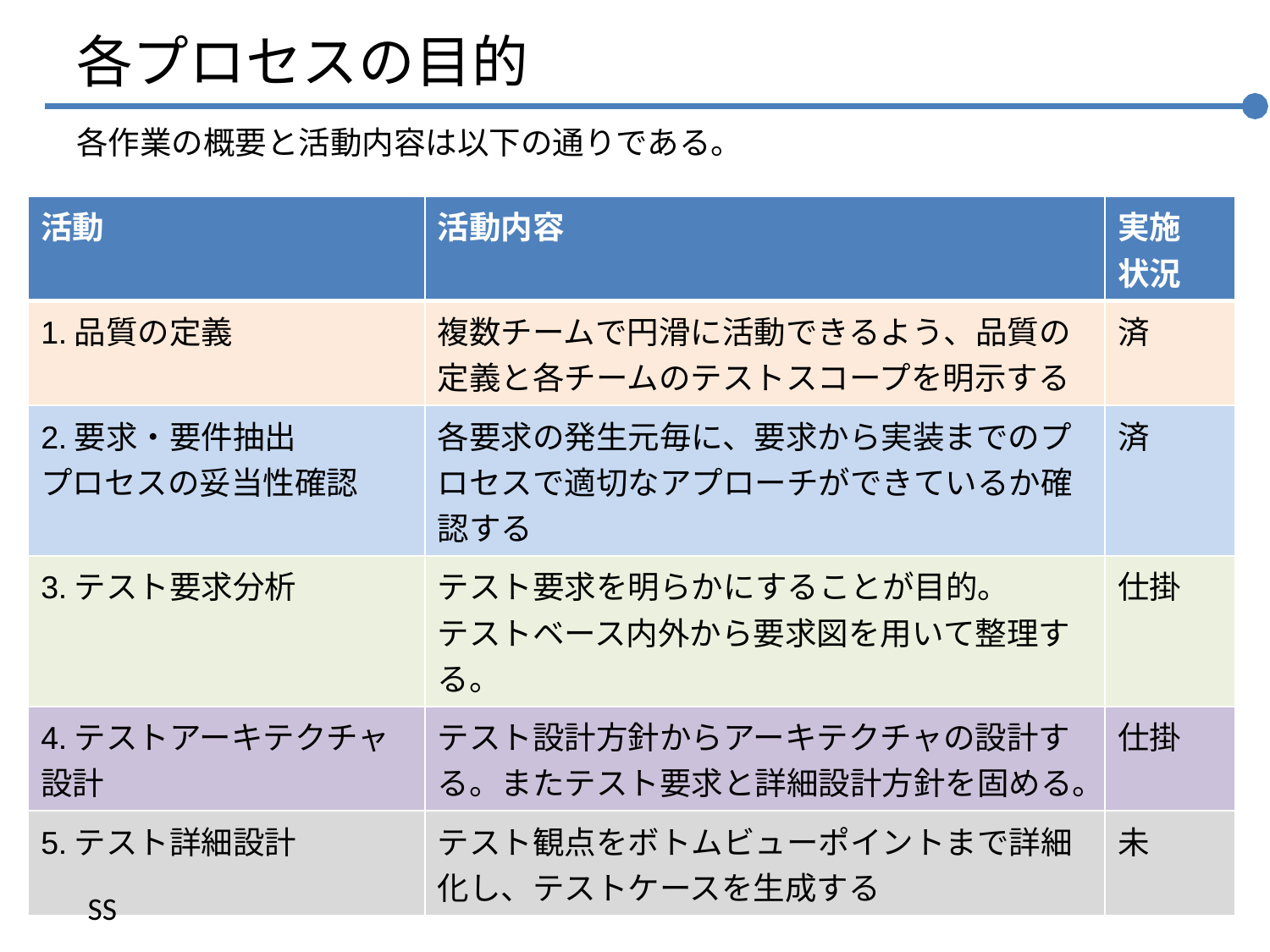

# 各プロセスの目的
各作業の概要と活動内容は以下の通りである。

| 活動 | 活動内容 | 実施 状況 |
| --- | --- | --- |
| 1.品質の定義 | 複数チームで円滑に活動できるよう、品質の定義と各チームのテストスコープを明示する | 済 |
| 2.要求・要件抽出 プロセスの妥当性確認 | 各要求の発生元毎に、要求から実装までのプロセスで適切なアプローチができているか確認する | 済 |
| 3.テスト要求分析 | テスト要求を明らかにすることが目的。 テストベース内外から要求図を用いて整理する。 | 仕掛 |
| 4.テストアーキテクチャ設計 | テスト設計方針からアーキテクチャの設計する。またテスト要求と詳細設計方針を固める。 | 仕掛 |
| 5.テスト詳細設計 | テスト観点をボトムビューポイントまで詳細化し、テストケースを生成する | 未 |
SS
9